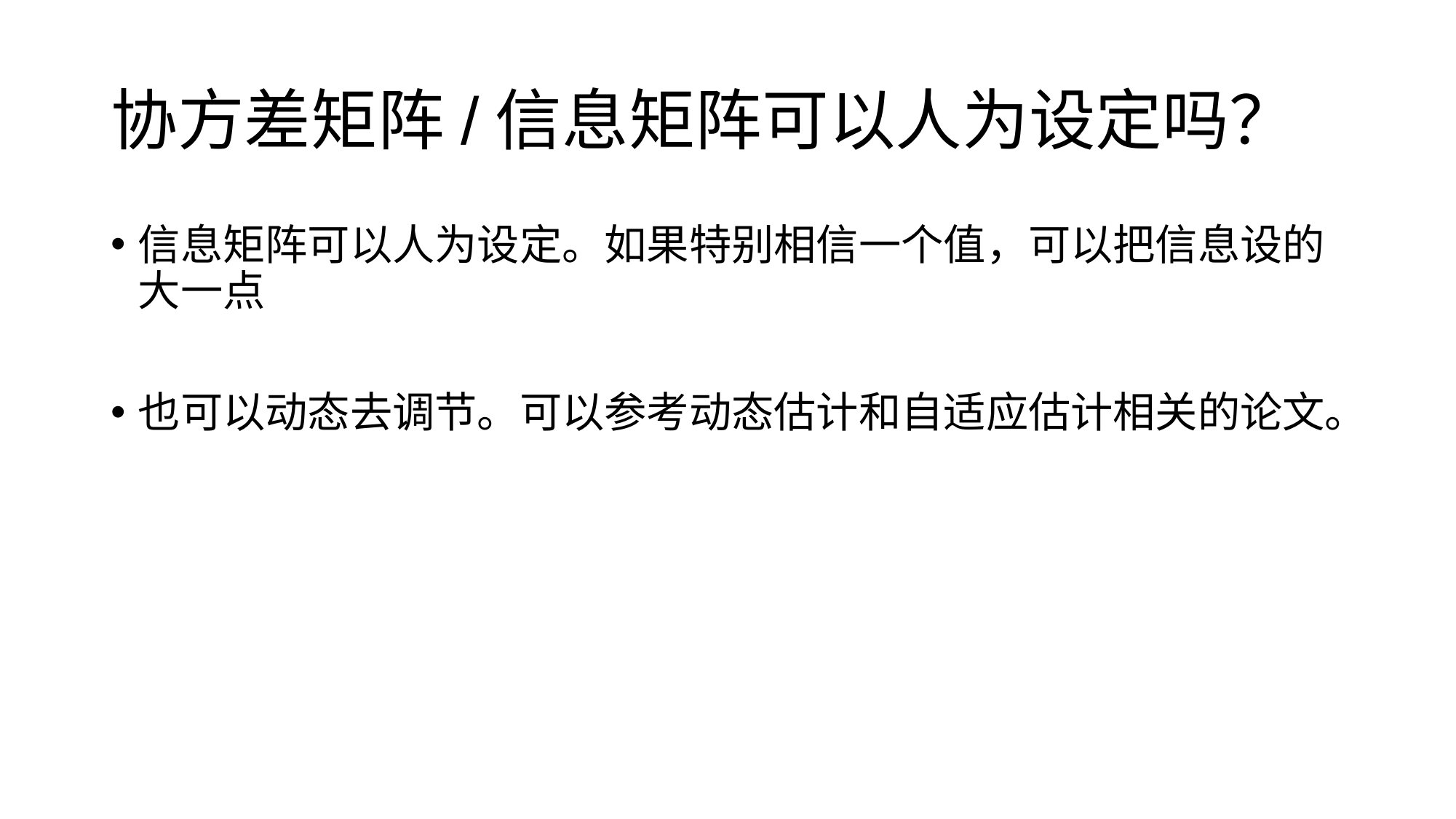

# 协方差矩阵/信息矩阵可以人为设定吗？
信息矩阵可以人为设定。如果特别相信一个值，可以把信息设的大一点

也可以动态去调节。可以参考动态估计和自适应估计相关的论文。